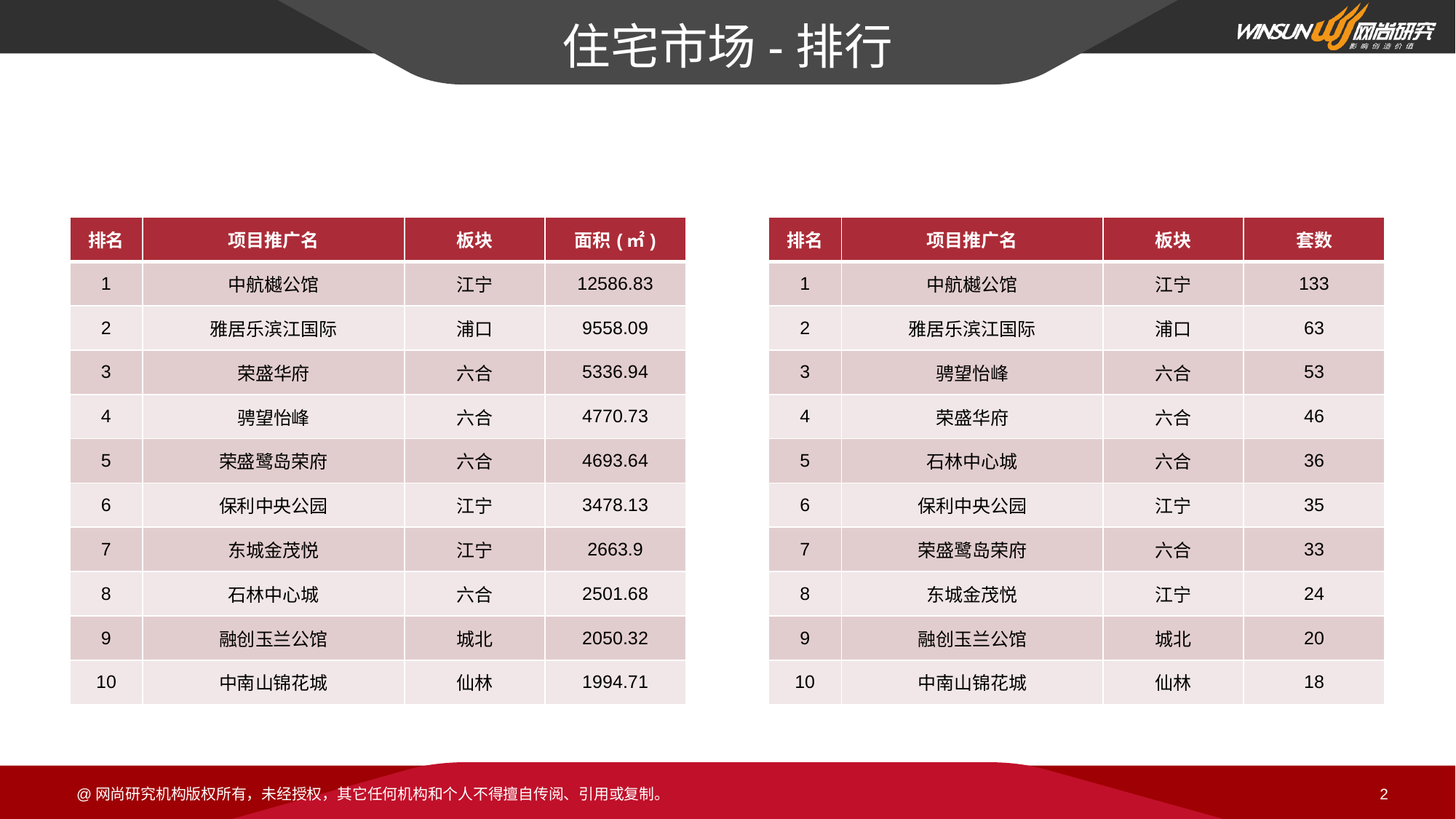

# 住宅市场-排行

| 排名 | 项目推广名 | 板块 | 面积(㎡) |
| --- | --- | --- | --- |
| 1 | 中航樾公馆 | 江宁 | 12586.83 |
| 2 | 雅居乐滨江国际 | 浦口 | 9558.09 |
| 3 | 荣盛华府 | 六合 | 5336.94 |
| 4 | 骋望怡峰 | 六合 | 4770.73 |
| 5 | 荣盛鹭岛荣府 | 六合 | 4693.64 |
| 6 | 保利中央公园 | 江宁 | 3478.13 |
| 7 | 东城金茂悦 | 江宁 | 2663.9 |
| 8 | 石林中心城 | 六合 | 2501.68 |
| 9 | 融创玉兰公馆 | 城北 | 2050.32 |
| 10 | 中南山锦花城 | 仙林 | 1994.71 |
| 排名 | 项目推广名 | 板块 | 套数 |
| --- | --- | --- | --- |
| 1 | 中航樾公馆 | 江宁 | 133 |
| 2 | 雅居乐滨江国际 | 浦口 | 63 |
| 3 | 骋望怡峰 | 六合 | 53 |
| 4 | 荣盛华府 | 六合 | 46 |
| 5 | 石林中心城 | 六合 | 36 |
| 6 | 保利中央公园 | 江宁 | 35 |
| 7 | 荣盛鹭岛荣府 | 六合 | 33 |
| 8 | 东城金茂悦 | 江宁 | 24 |
| 9 | 融创玉兰公馆 | 城北 | 20 |
| 10 | 中南山锦花城 | 仙林 | 18 |
2